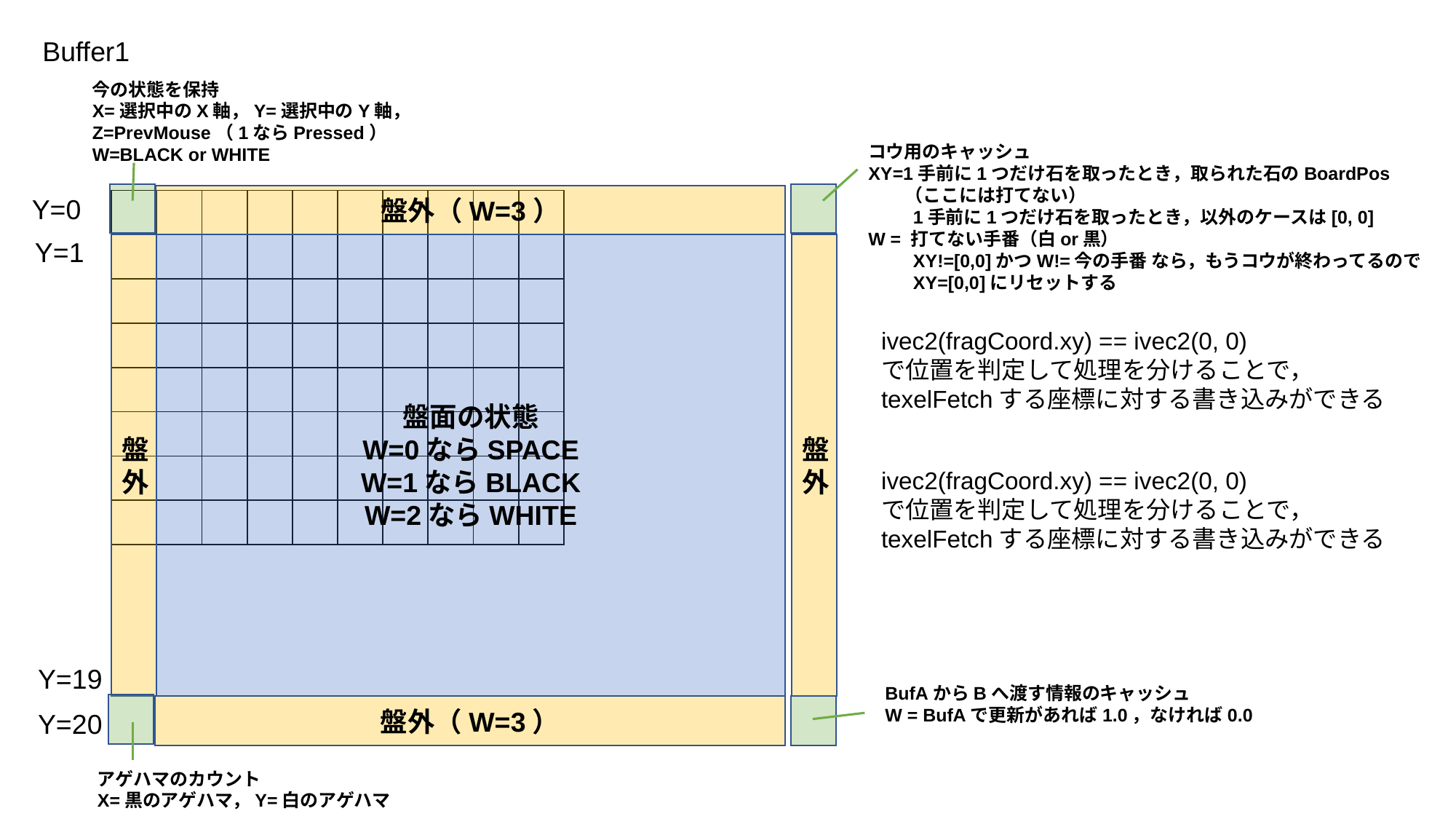

Buffer1
今の状態を保持
X=選択中のX軸，Y=選択中のY軸，
Z=PrevMouse（1ならPressed）
W=BLACK or WHITE
コウ用のキャッシュ
XY=1手前に1つだけ石を取ったとき，取られた石のBoardPos
　　（ここには打てない）
　　 1手前に1つだけ石を取ったとき，以外のケースは[0, 0]
W = 打てない手番（白or黒）
　　 XY!=[0,0]かつW!=今の手番 なら，もうコウが終わってるので
　　 XY=[0,0]にリセットする

盤外（W=3）
Y=0
|  |  |  |  |  |  |  |  |  |  |
| --- | --- | --- | --- | --- | --- | --- | --- | --- | --- |
|  |  |  |  |  |  |  |  |  |  |
|  |  |  |  |  |  |  |  |  |  |
|  |  |  |  |  |  |  |  |  |  |
|  |  |  |  |  |  |  |  |  |  |
|  |  |  |  |  |  |  |  |  |  |
|  |  |  |  |  |  |  |  |  |  |
|  |  |  |  |  |  |  |  |  |  |
Y=1
盤外
盤面の状態
W=0ならSPACE
W=1ならBLACK
W=2ならWHITE
盤外
ivec2(fragCoord.xy) == ivec2(0, 0)
で位置を判定して処理を分けることで，
texelFetchする座標に対する書き込みができる
ivec2(fragCoord.xy) == ivec2(0, 0)
で位置を判定して処理を分けることで，
texelFetchする座標に対する書き込みができる
Y=19
BufAからBへ渡す情報のキャッシュ
W = BufAで更新があれば1.0，なければ0.0

盤外（W=3）

Y=20
アゲハマのカウント
X=黒のアゲハマ，Y=白のアゲハマ